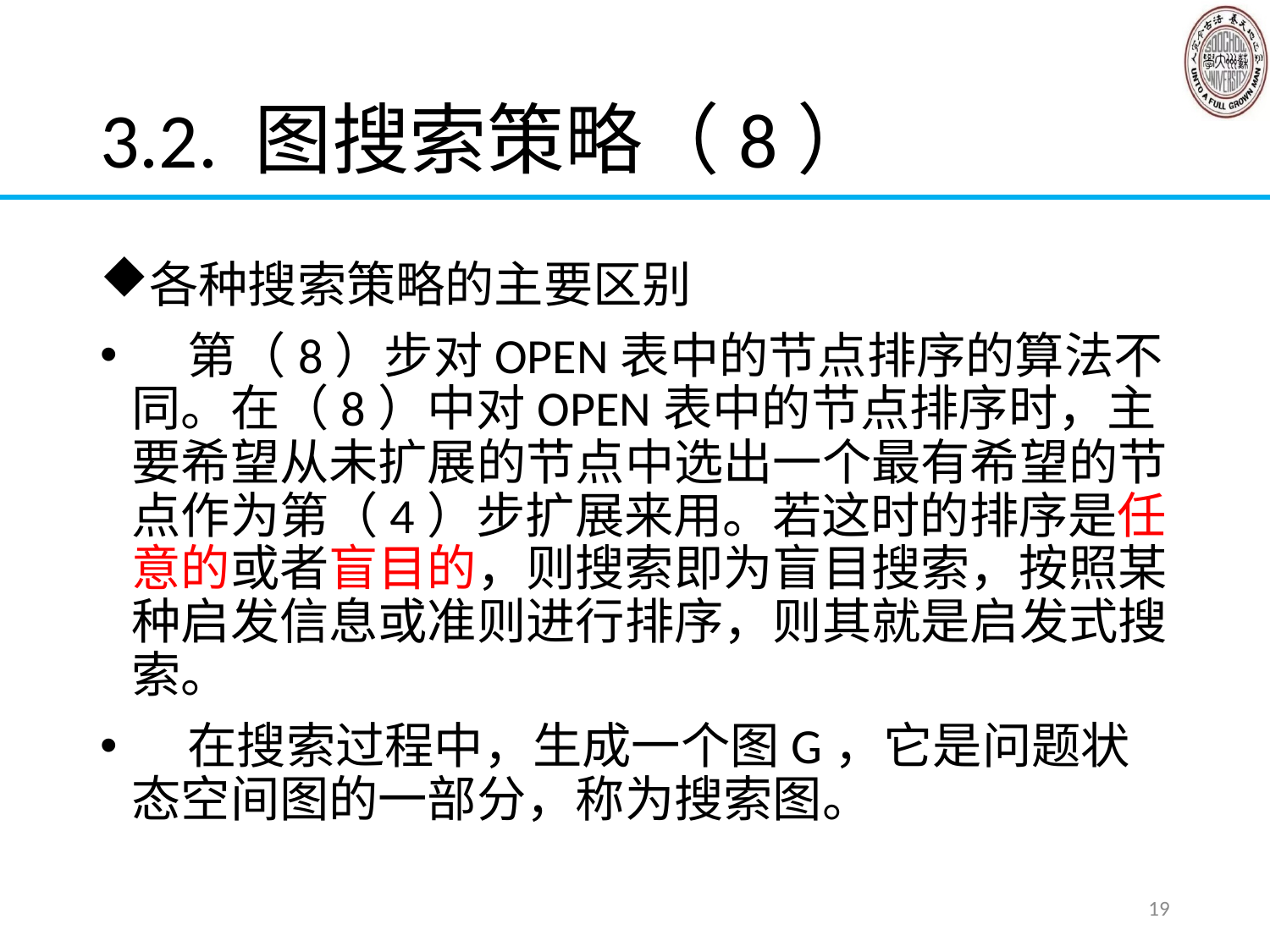

# 3.2. 图搜索策略（8）
各种搜索策略的主要区别
    第（8）步对OPEN表中的节点排序的算法不同。在（8）中对OPEN表中的节点排序时，主要希望从未扩展的节点中选出一个最有希望的节点作为第（4）步扩展来用。若这时的排序是任意的或者盲目的，则搜索即为盲目搜索，按照某种启发信息或准则进行排序，则其就是启发式搜索。
    在搜索过程中，生成一个图G，它是问题状态空间图的一部分，称为搜索图。

19